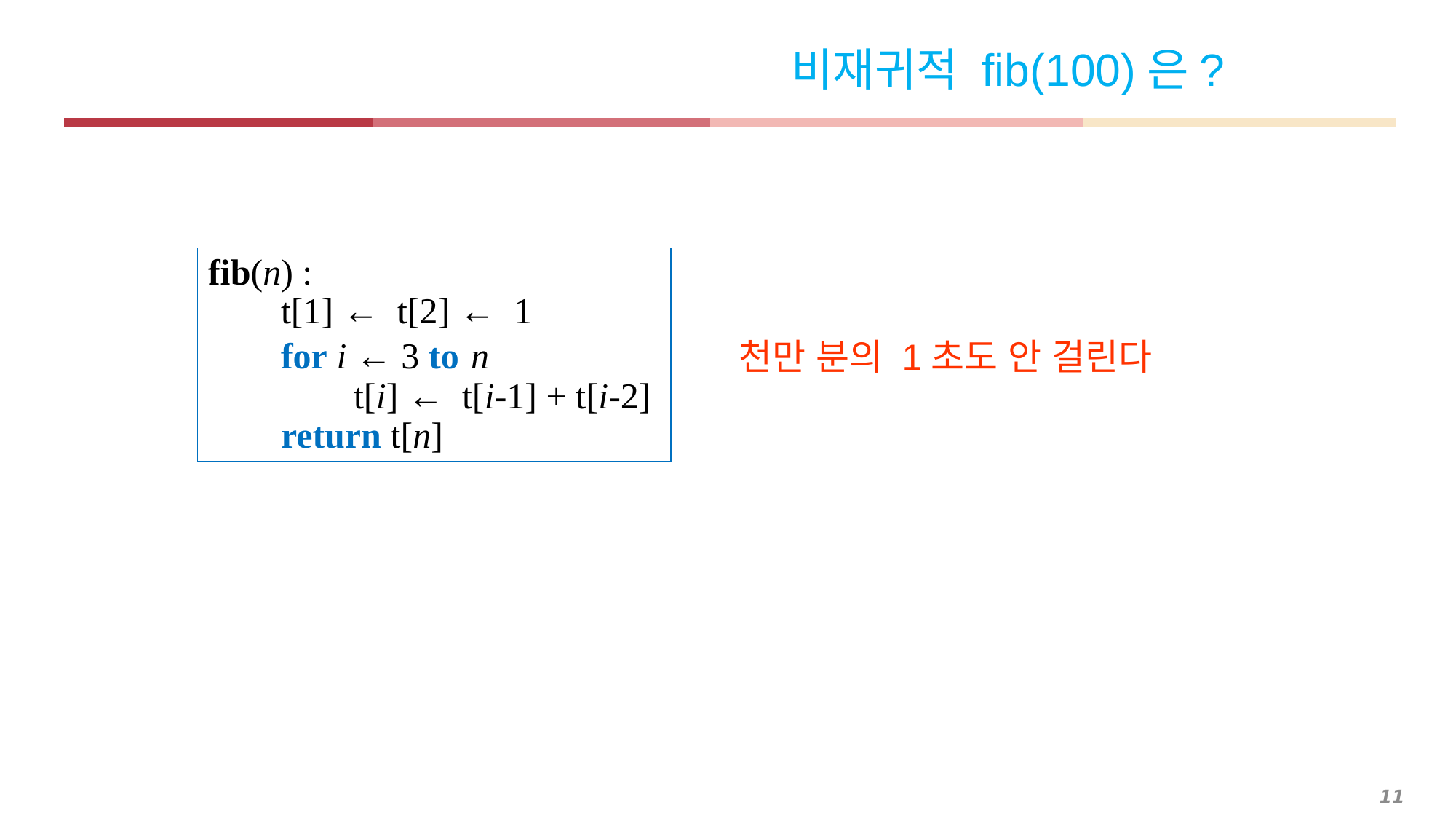

# 비재귀적 fib(100)은?
fib(n) :
        t[1] ←  t[2] ←  1
        for i ← 3 to n
                t[i] ←  t[i-1] + t[i-2]
        return t[n]
천만 분의 1초도 안 걸린다